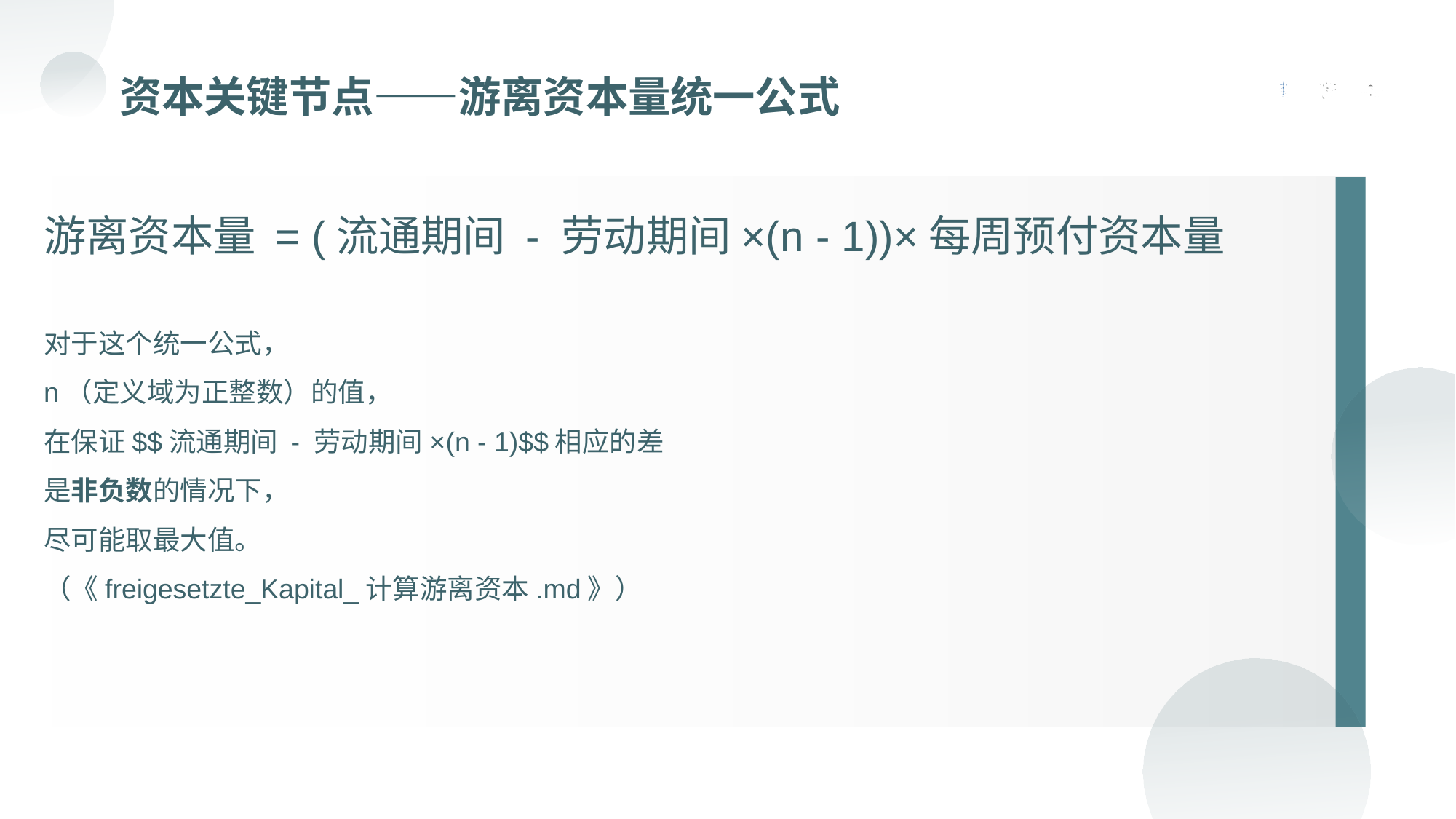

https://www.ypppt.com/

资本关键节点——游离资本量统一公式

游离资本量 = (流通期间 - 劳动期间×(n - 1))×每周预付资本量

对于这个统一公式，
n（定义域为正整数）的值，
在保证$$流通期间 - 劳动期间×(n - 1)$$相应的差
是非负数的情况下，
尽可能取最大值。
（《freigesetzte_Kapital_计算游离资本.md》）